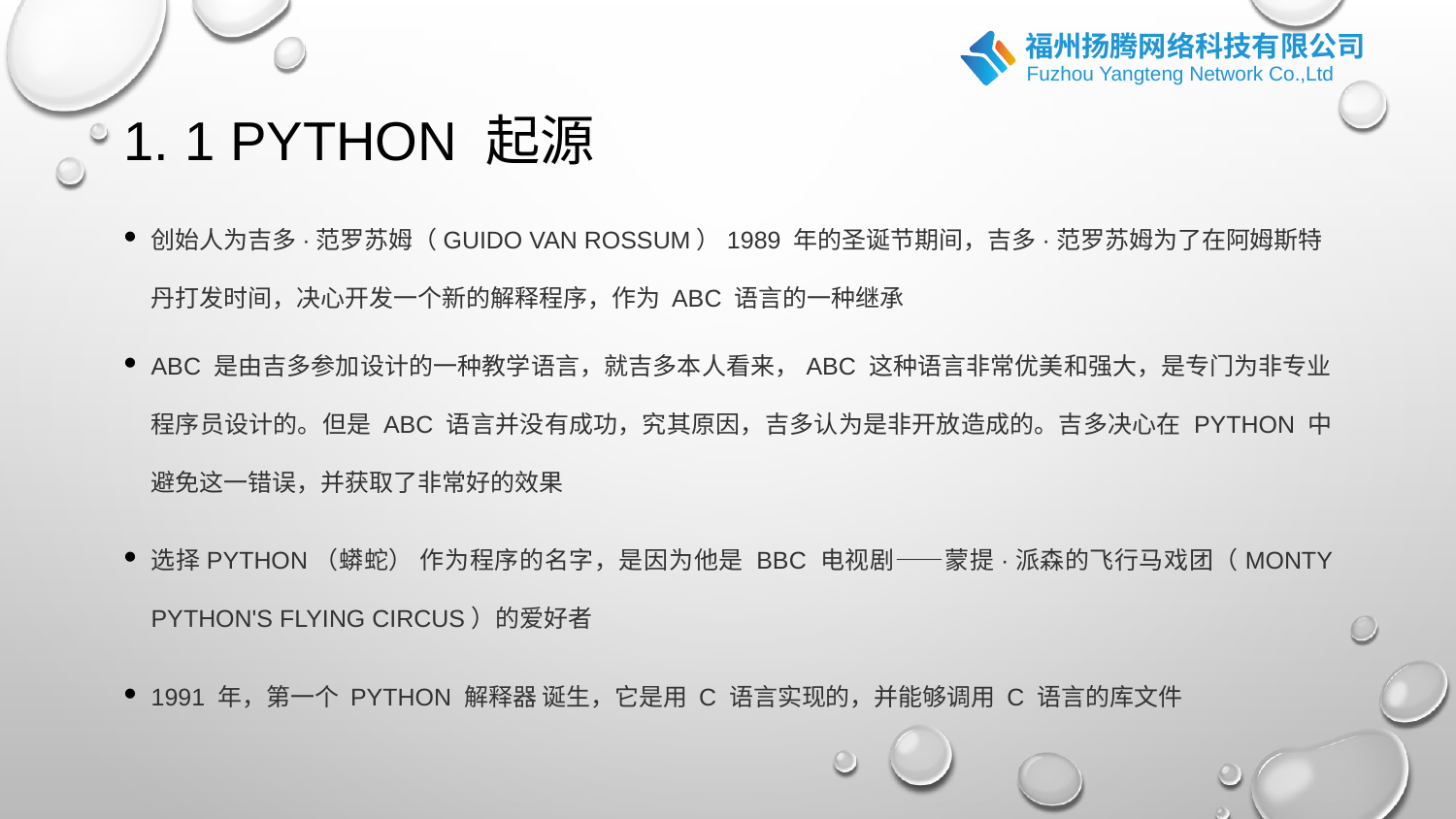

# 1. 1 Python 起源
创始人为吉多·范罗苏姆（Guido van Rossum）1989 年的圣诞节期间，吉多·范罗苏姆为了在阿姆斯特丹打发时间，决心开发一个新的解释程序，作为 ABC 语言的一种继承
ABC 是由吉多参加设计的一种教学语言，就吉多本人看来，ABC 这种语言非常优美和强大，是专门为非专业程序员设计的。但是 ABC 语言并没有成功，究其原因，吉多认为是非开放造成的。吉多决心在 Python 中避免这一错误，并获取了非常好的效果
选择Python（蟒蛇） 作为程序的名字，是因为他是 BBC 电视剧——蒙提·派森的飞行马戏团（Monty Python's Flying Circus）的爱好者
1991 年，第一个 Python 解释器 诞生，它是用 C 语言实现的，并能够调用 C 语言的库文件